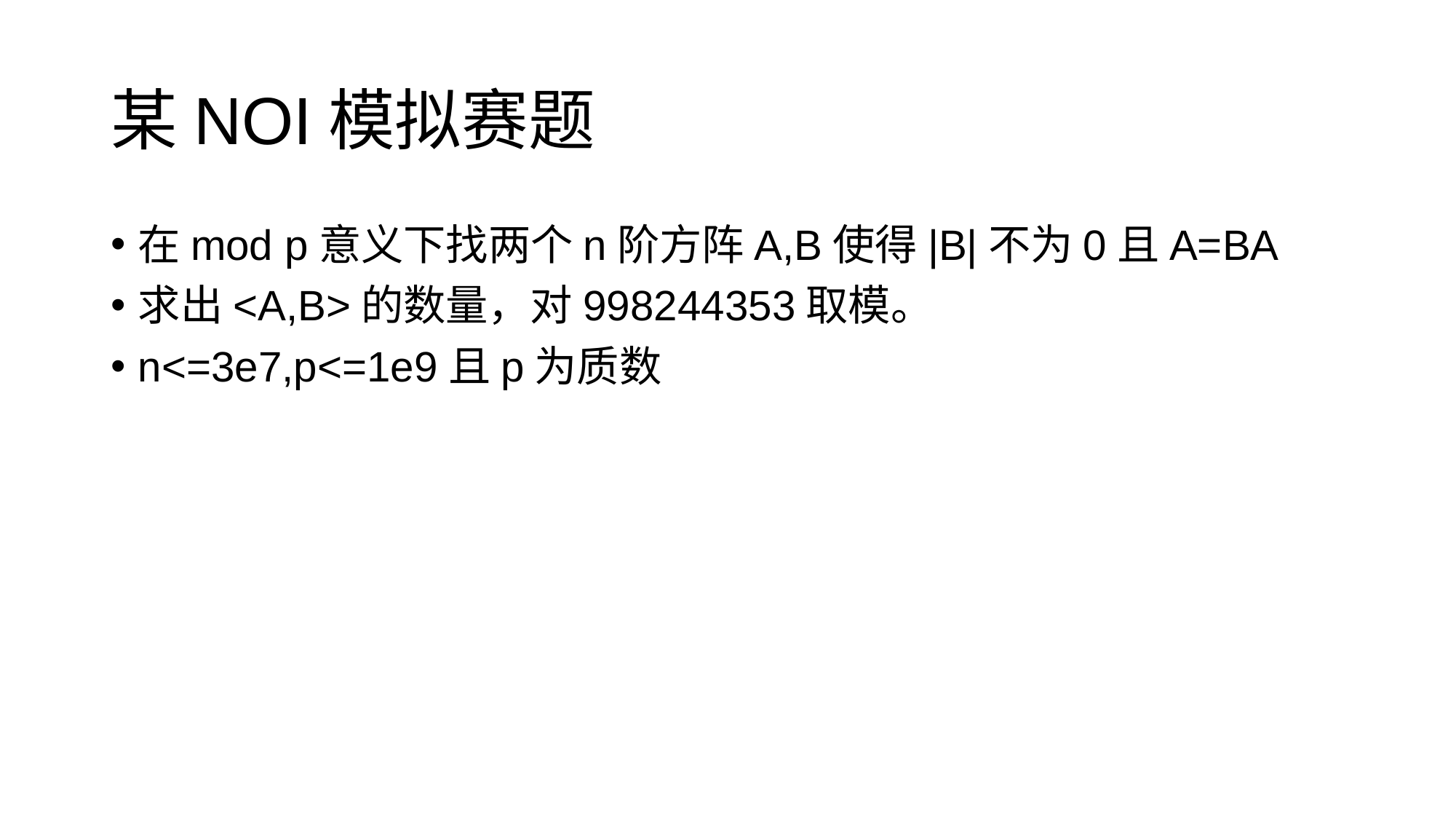

# 某NOI模拟赛题
在mod p意义下找两个n阶方阵A,B使得|B|不为0且A=BA
求出<A,B>的数量，对998244353取模。
n<=3e7,p<=1e9且p为质数